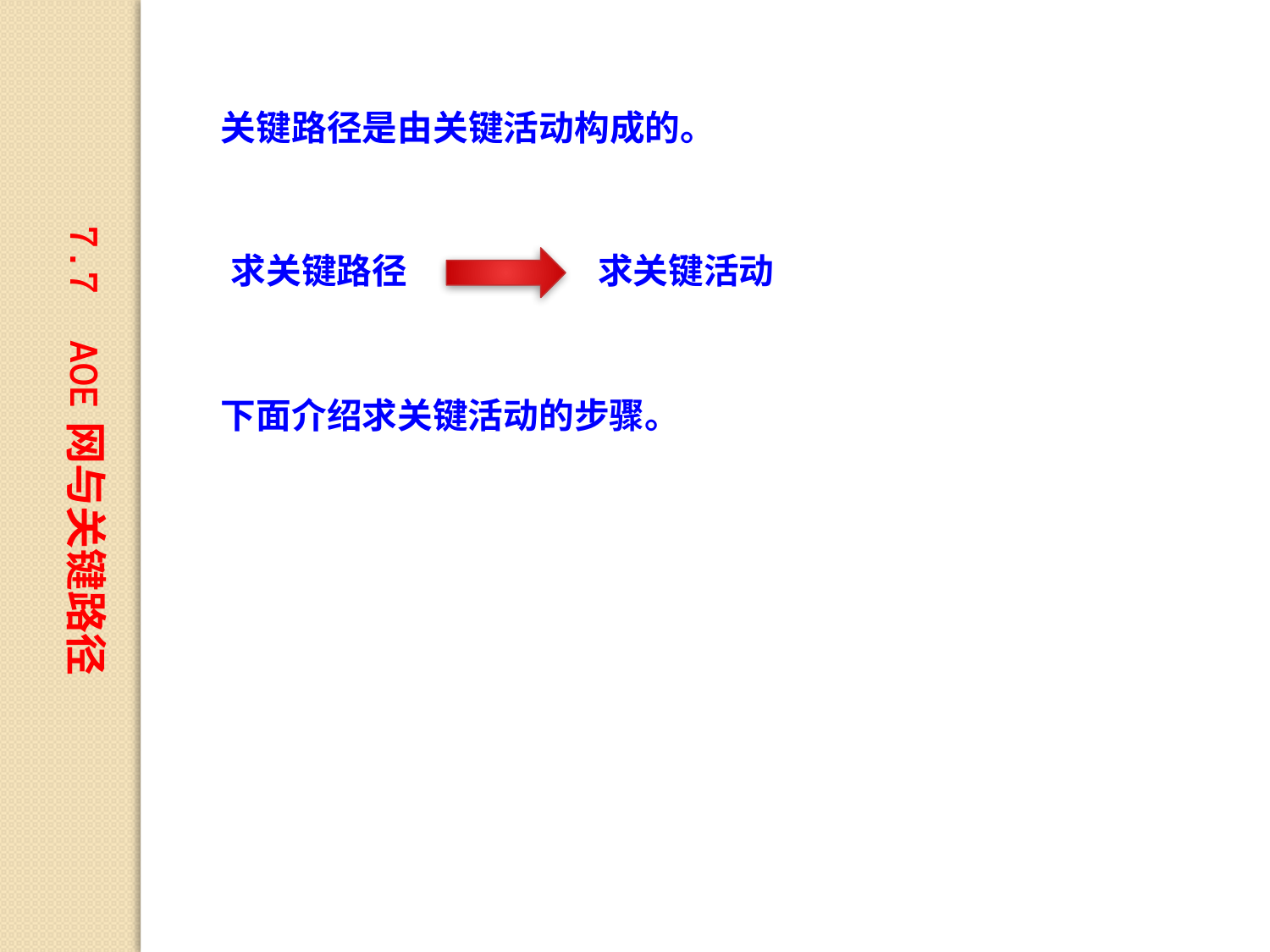

关键路径是由关键活动构成的。
7.7  AOE网与关键路径
求关键路径
求关键活动

下面介绍求关键活动的步骤。